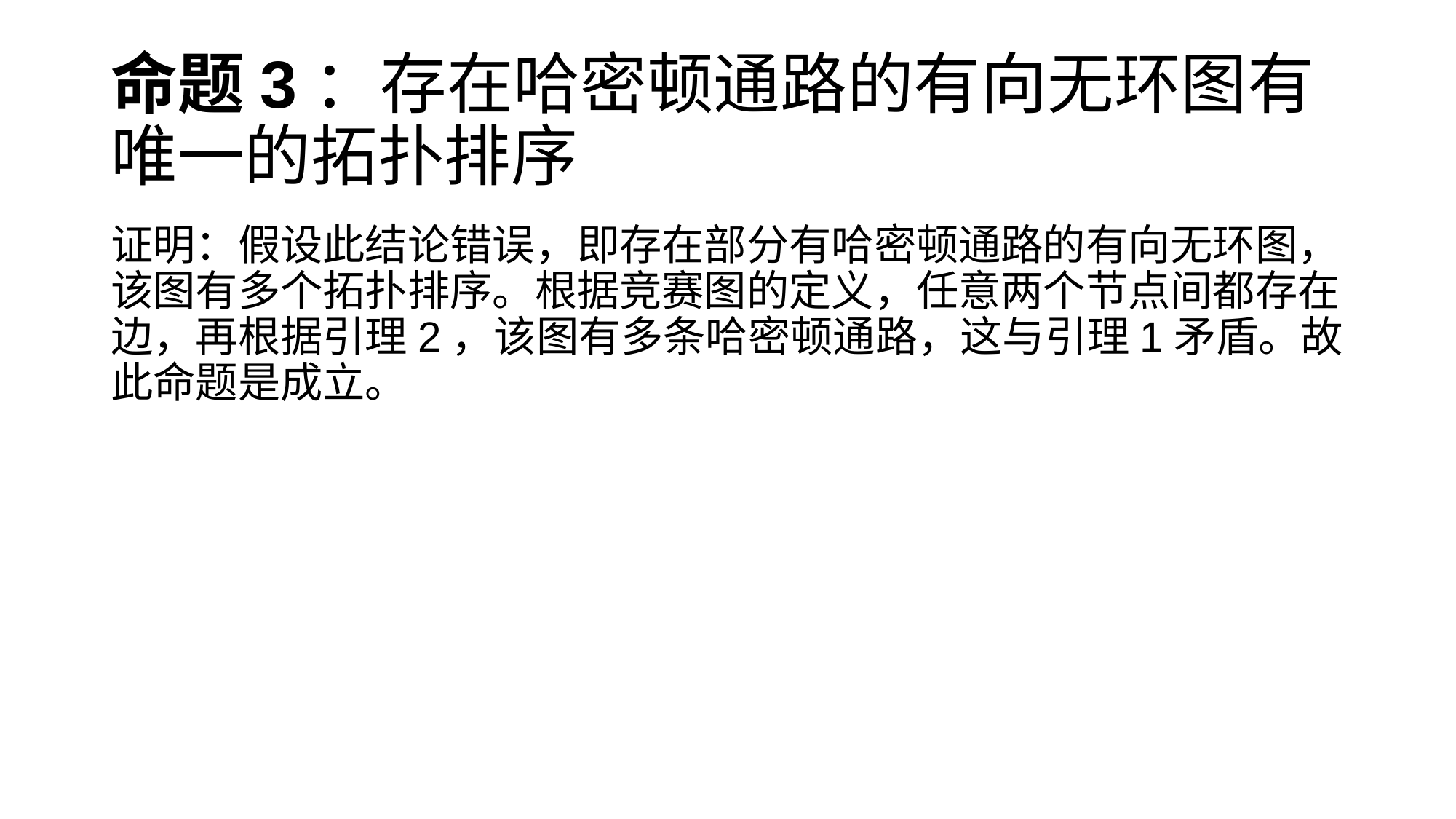

# 命题3：存在哈密顿通路的有向无环图有唯一的拓扑排序
证明：假设此结论错误，即存在部分有哈密顿通路的有向无环图，该图有多个拓扑排序。根据竞赛图的定义，任意两个节点间都存在边，再根据引理2，该图有多条哈密顿通路，这与引理1矛盾。故此命题是成立。